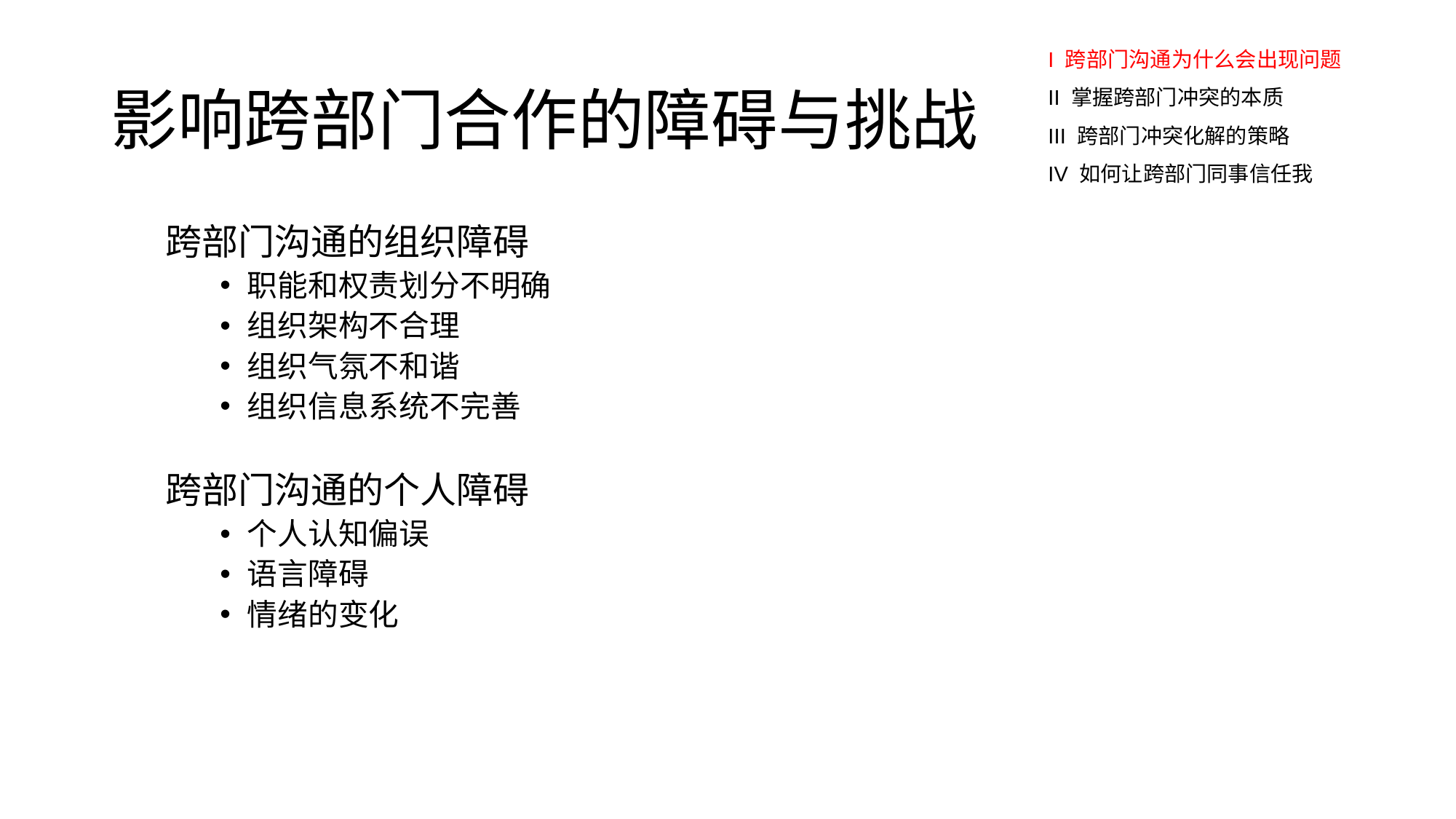

# 影响跨部门合作的障碍与挑战
I 跨部门沟通为什么会出现问题
II 掌握跨部门冲突的本质
III 跨部门冲突化解的策略
IV 如何让跨部门同事信任我
跨部门沟通的组织障碍
职能和权责划分不明确
组织架构不合理
组织气氛不和谐
组织信息系统不完善

跨部门沟通的个人障碍
个人认知偏误
语言障碍
情绪的变化